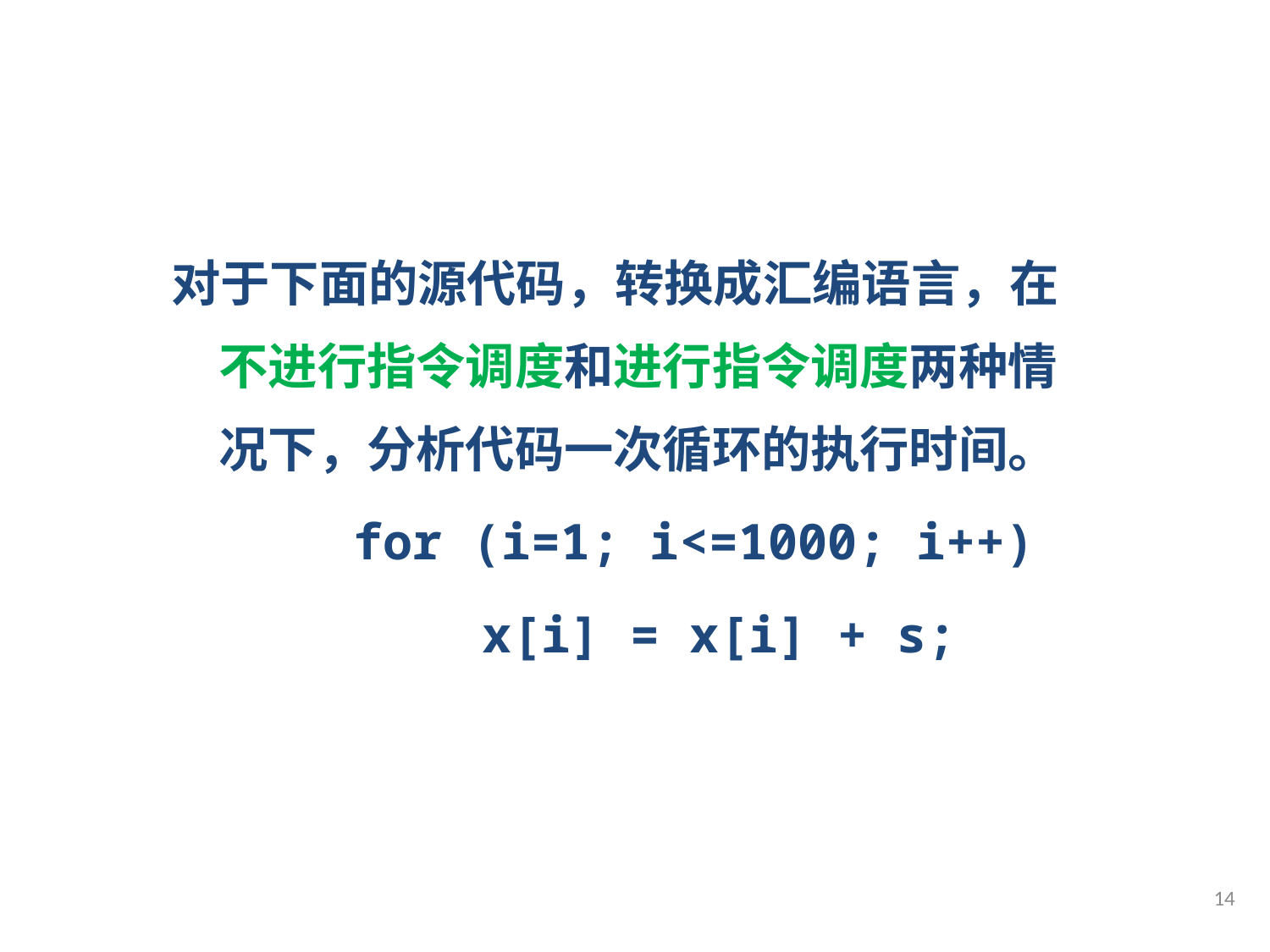

对于下面的源代码，转换成汇编语言，在不进行指令调度和进行指令调度两种情况下，分析代码一次循环的执行时间。
    for (i=1; i<=1000; i++)
	       x[i] = x[i] + s;
14